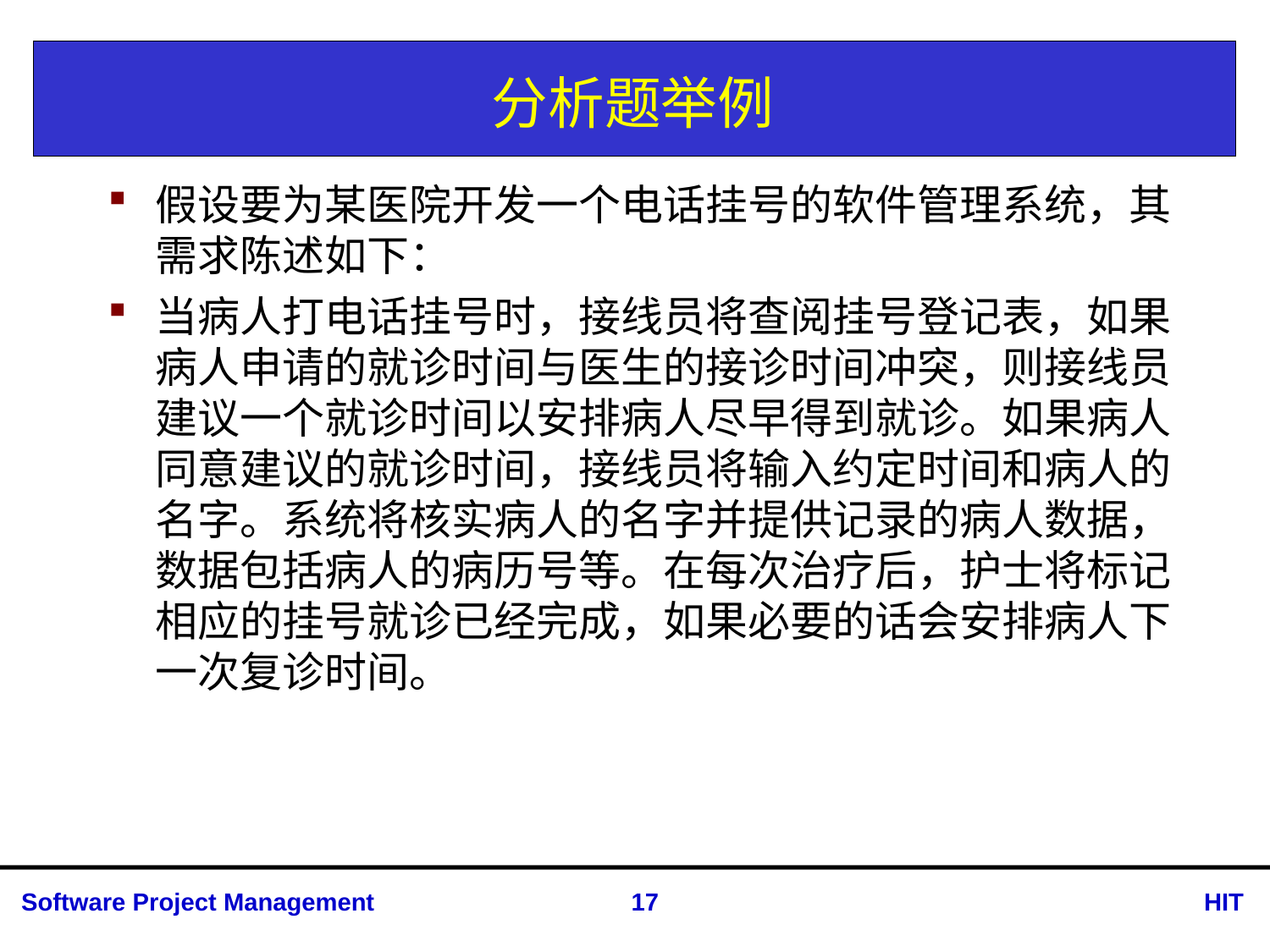

# 分析题举例
假设要为某医院开发一个电话挂号的软件管理系统，其需求陈述如下：
当病人打电话挂号时，接线员将查阅挂号登记表，如果病人申请的就诊时间与医生的接诊时间冲突，则接线员建议一个就诊时间以安排病人尽早得到就诊。如果病人同意建议的就诊时间，接线员将输入约定时间和病人的名字。系统将核实病人的名字并提供记录的病人数据，数据包括病人的病历号等。在每次治疗后，护士将标记相应的挂号就诊已经完成，如果必要的话会安排病人下一次复诊时间。